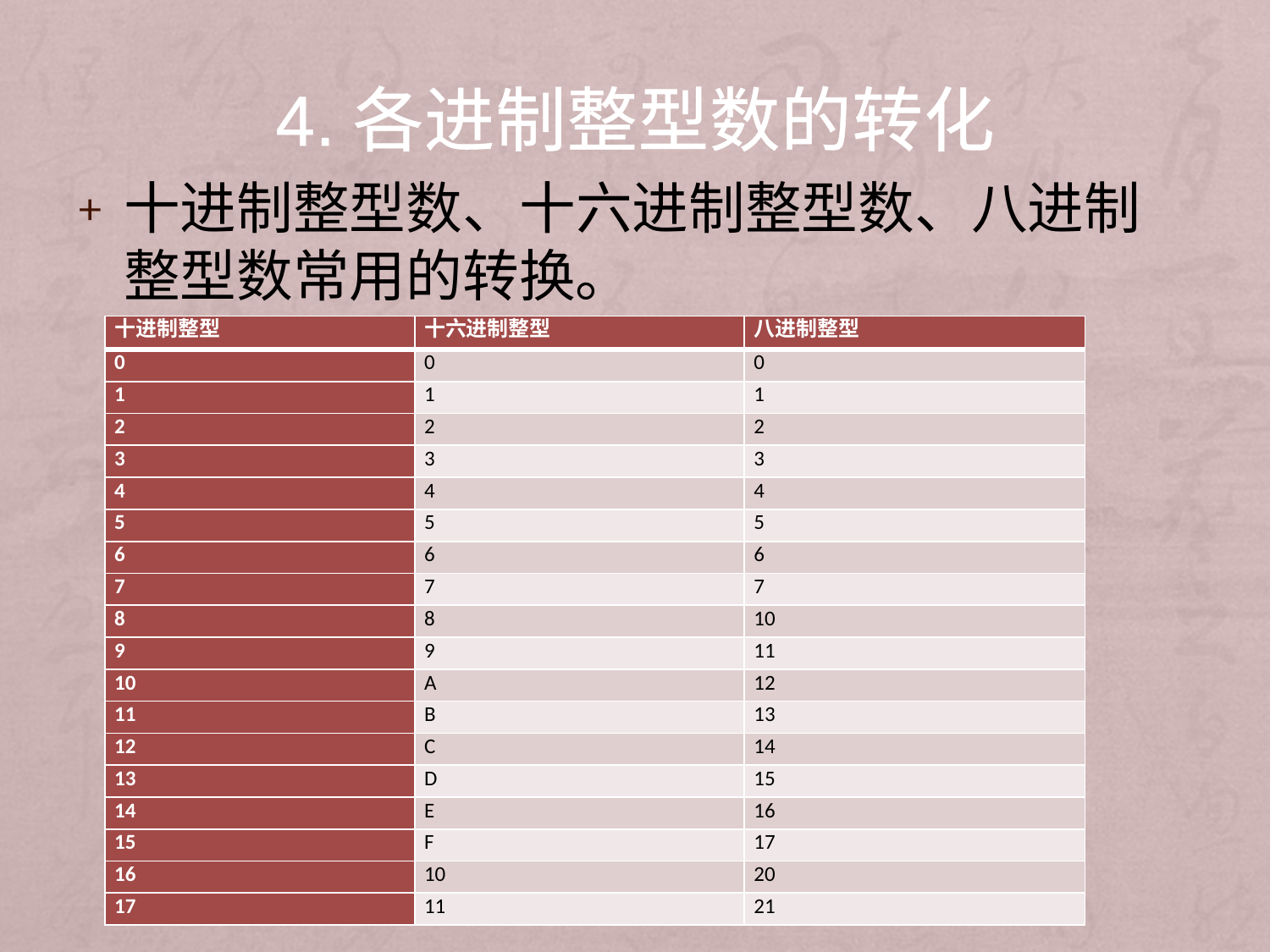

# 4.各进制整型数的转化
十进制整型数、十六进制整型数、八进制整型数常用的转换。
| 十进制整型 | 十六进制整型 | 八进制整型 |
| --- | --- | --- |
| 0 | 0 | 0 |
| 1 | 1 | 1 |
| 2 | 2 | 2 |
| 3 | 3 | 3 |
| 4 | 4 | 4 |
| 5 | 5 | 5 |
| 6 | 6 | 6 |
| 7 | 7 | 7 |
| 8 | 8 | 10 |
| 9 | 9 | 11 |
| 10 | A | 12 |
| 11 | B | 13 |
| 12 | C | 14 |
| 13 | D | 15 |
| 14 | E | 16 |
| 15 | F | 17 |
| 16 | 10 | 20 |
| 17 | 11 | 21 |